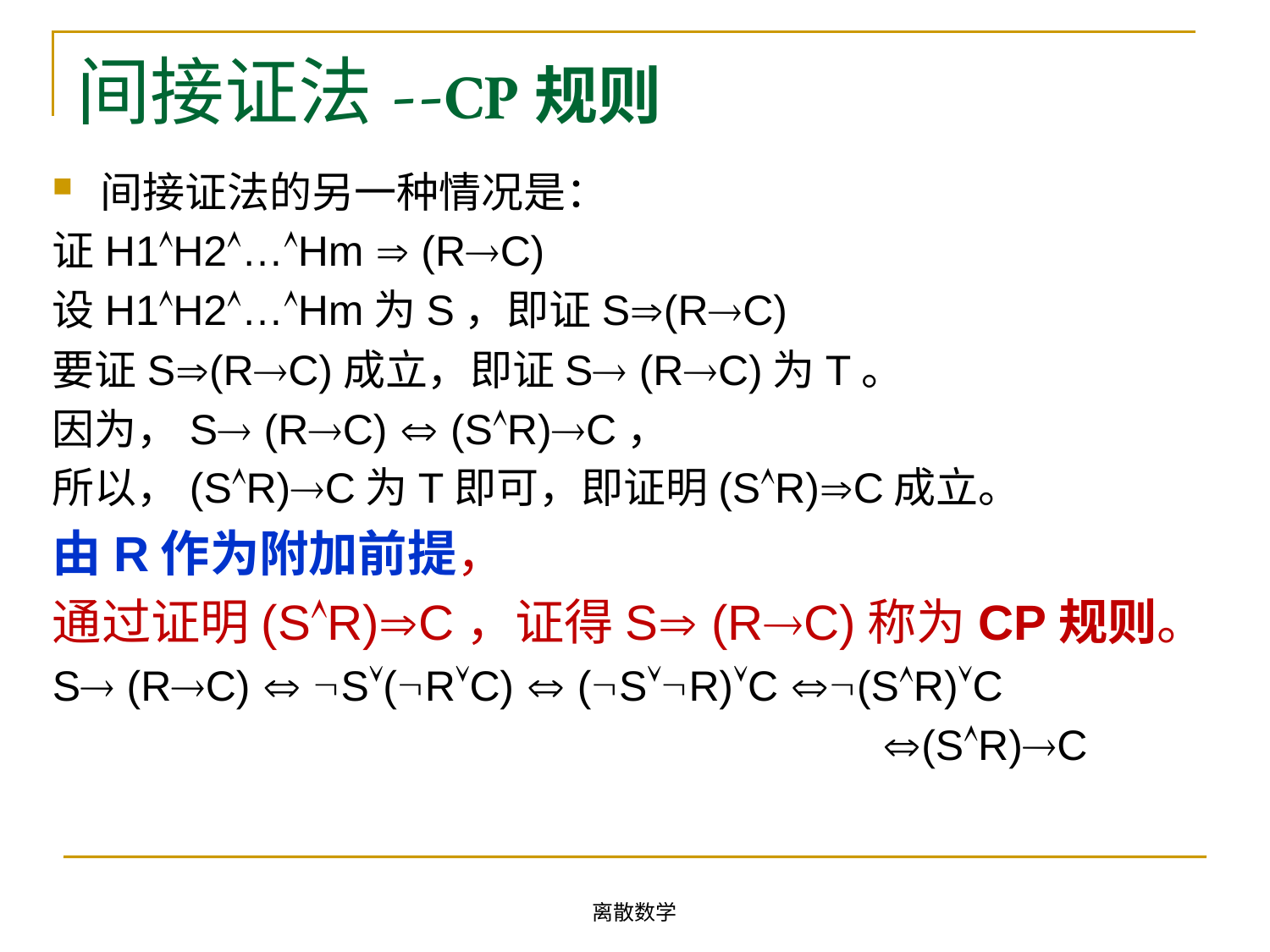

# 间接证法--CP规则
间接证法的另一种情况是：
证H1∧H2∧…∧Hm ⇒ (R→C)
设H1∧H2∧…∧Hm为S，即证S⇒(R→C)
要证S⇒(R→C)成立，即证S→ (R→C)为T。
因为，S→ (R→C) ⇔ (S∧R)→C，
所以，(S∧R)→C为T即可，即证明(S∧R)⇒C成立。
由R作为附加前提，
通过证明(S∧R)⇒C，证得S⇒ (R→C)称为CP规则。
S→ (R→C) ⇔ ¬S∨(¬R∨C) ⇔ (¬S∨¬R)∨C ⇔¬(S∧R)∨C
                                                                      ⇔(S∧R)→C

20
离散数学